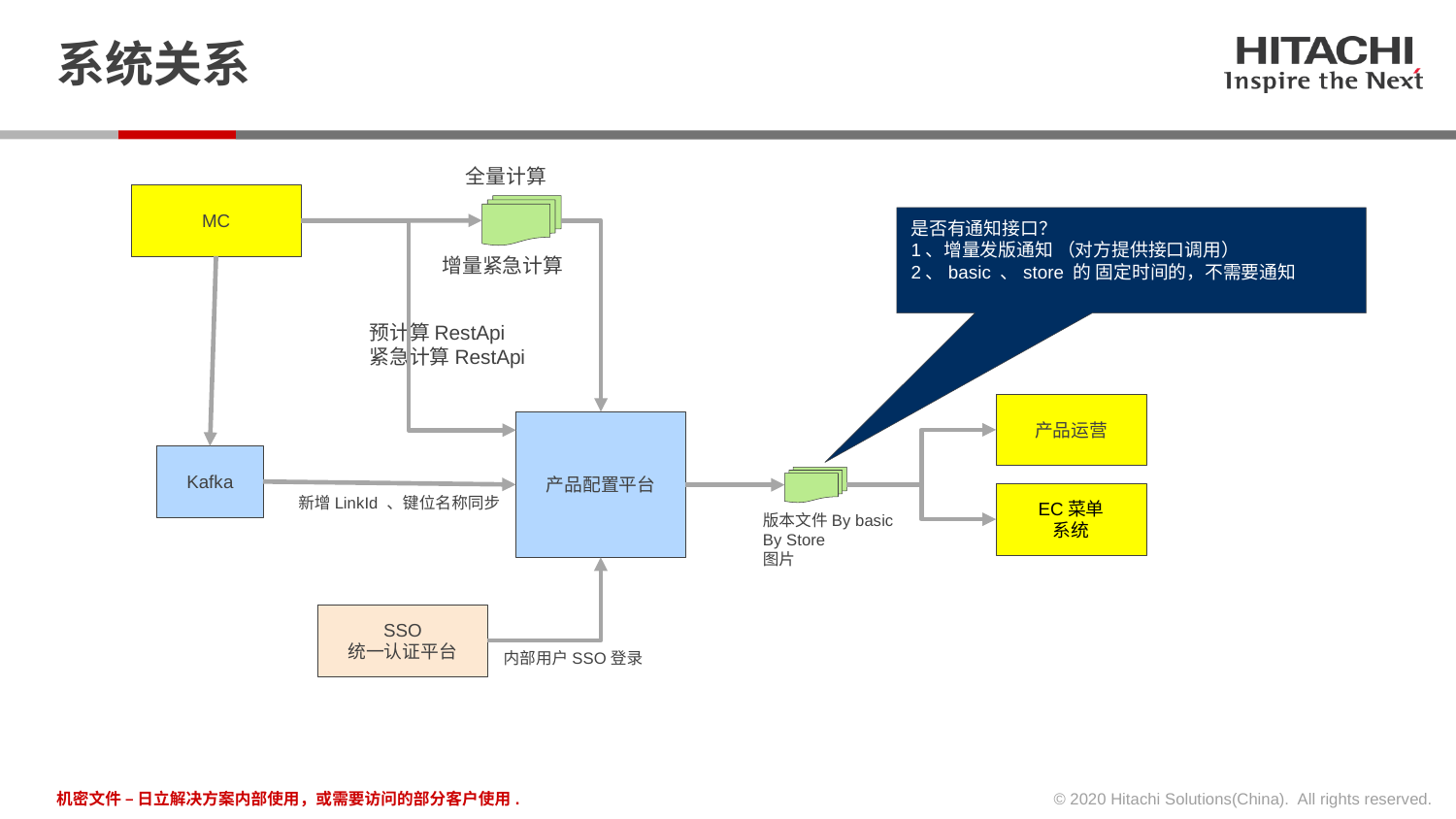

# 系统关系
全量计算
MC

增量紧急计算
预计算RestApi
紧急计算RestApi
产品运营
产品配置平台
Kafka
EC菜单
系统

新增LinkId 、键位名称同步
版本文件By basic
By Store
图片
SSO
统一认证平台
内部用户SSO登录
是否有通知接口？
1、增量发版通知 （对方提供接口调用）
2、basic 、store 的 固定时间的，不需要通知